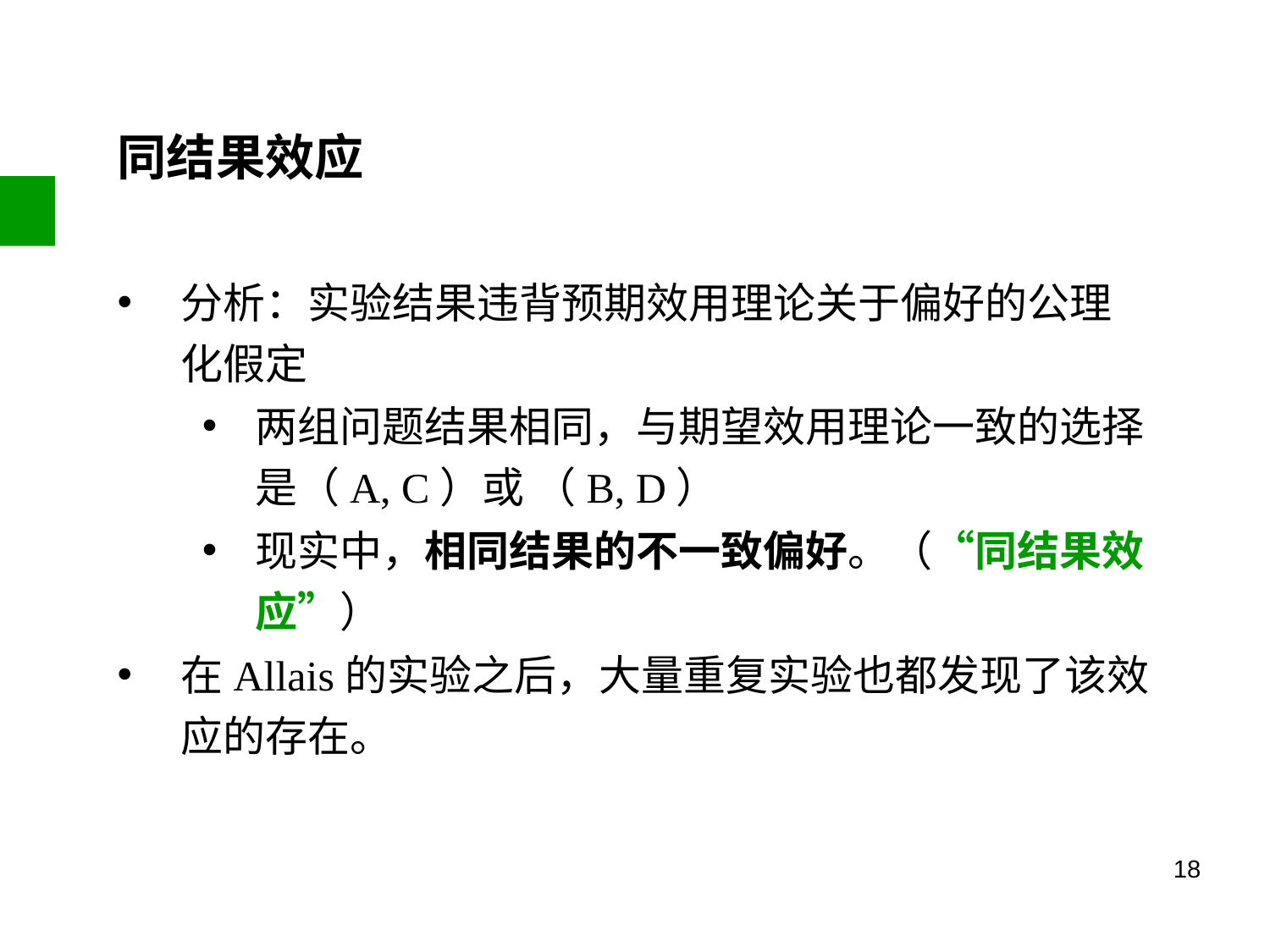

# 同结果效应

分析：实验结果违背预期效用理论关于偏好的公理化假定
两组问题结果相同，与期望效用理论一致的选择是（A, C）或 （B, D）
现实中，相同结果的不一致偏好。（“同结果效应”）
在Allais的实验之后，大量重复实验也都发现了该效应的存在。